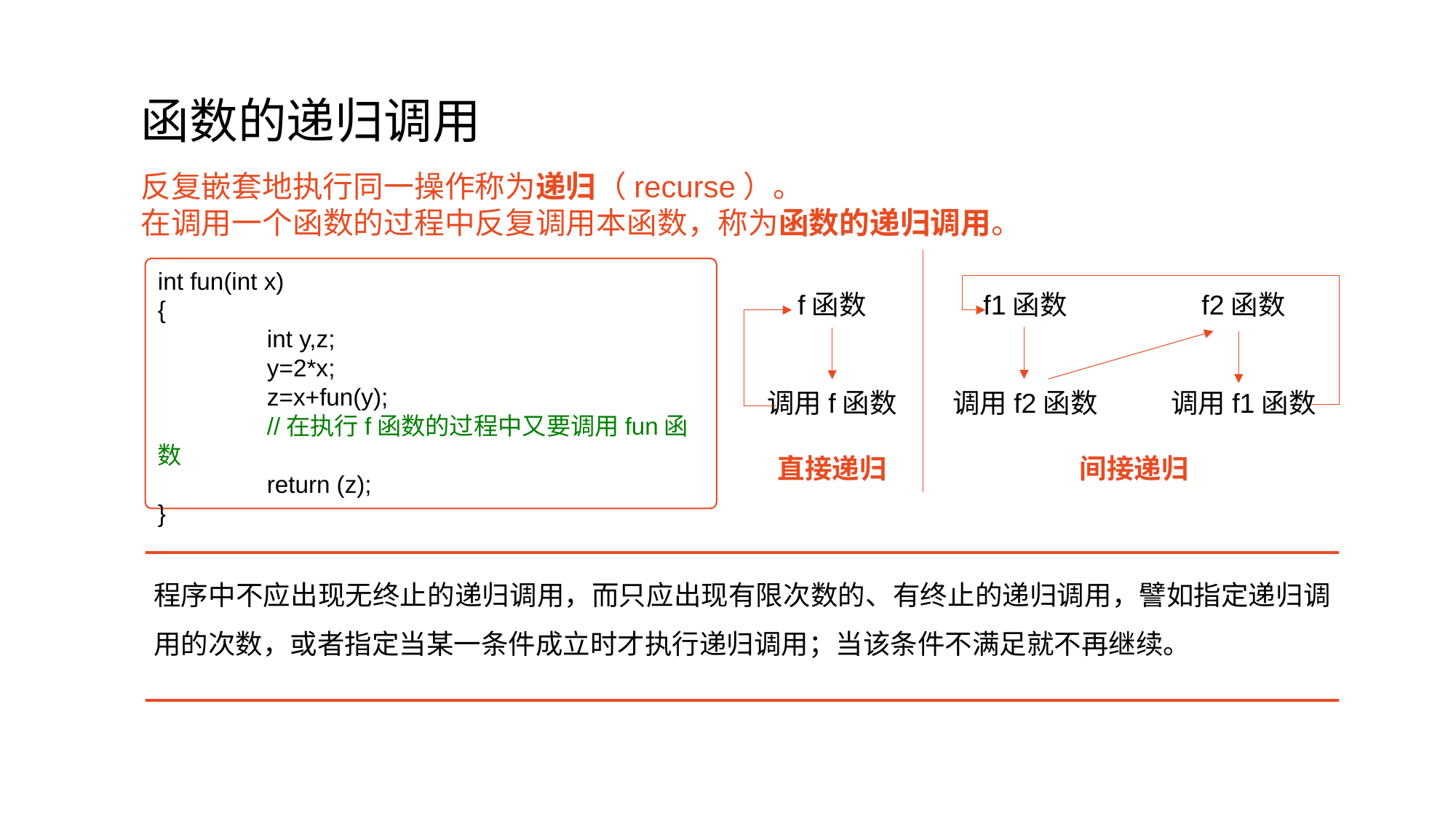

# 函数的递归调用
反复嵌套地执行同一操作称为递归（recurse）。
在调用一个函数的过程中反复调用本函数，称为函数的递归调用。
int fun(int x)
{
	int y,z;
	y=2*x;
	z=x+fun(y);
	//在执行f函数的过程中又要调用fun函数
	return (z);
}

f函数

调用f函数

直接递归
f1函数		f2函数

调用f2函数	调用f1函数

间接递归

程序中不应出现无终止的递归调用，而只应出现有限次数的、有终止的递归调用，譬如指定递归调用的次数，或者指定当某一条件成立时才执行递归调用；当该条件不满足就不再继续。